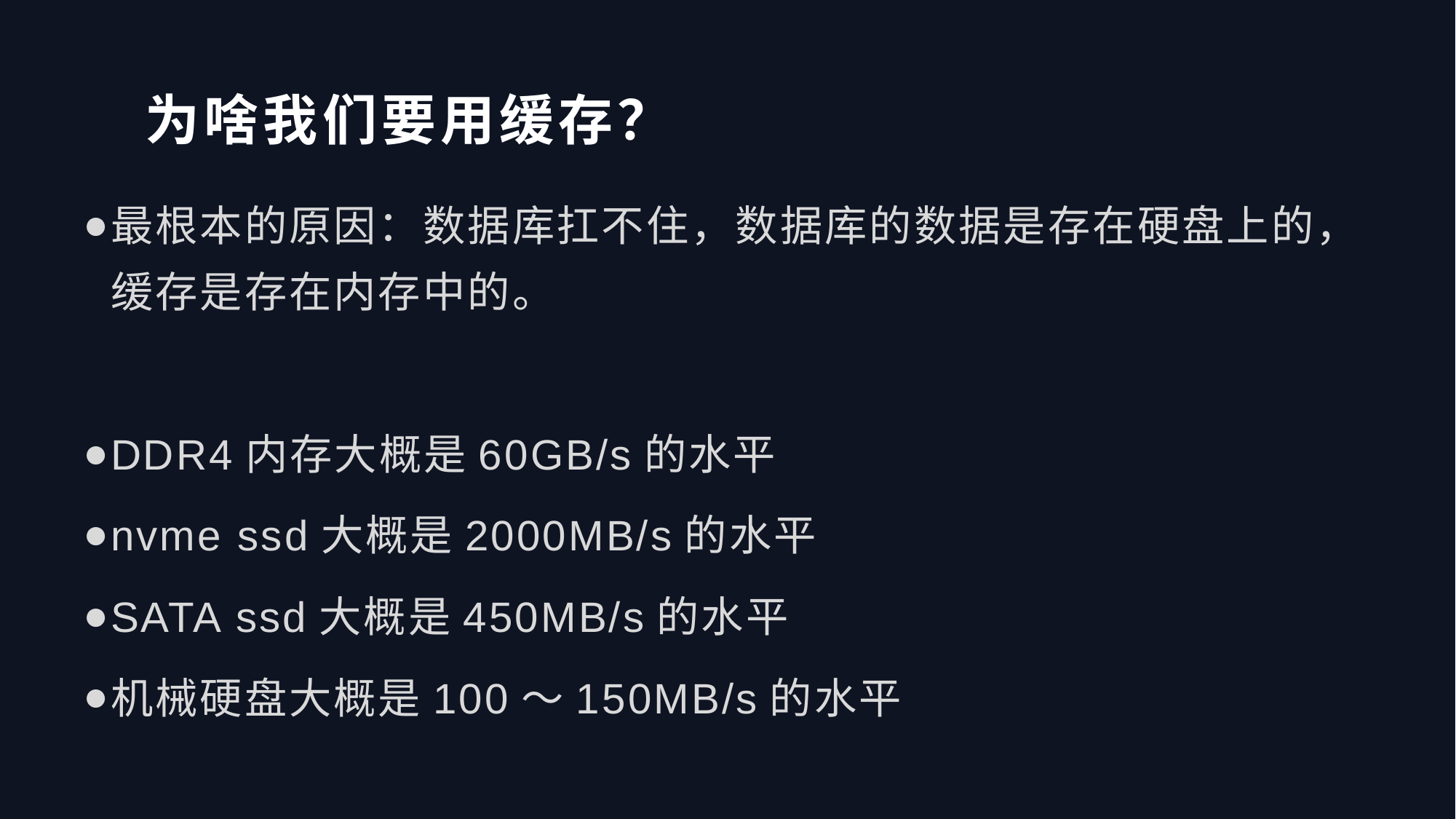

# 为啥我们要用缓存？
最根本的原因：数据库扛不住，数据库的数据是存在硬盘上的，缓存是存在内存中的。

DDR4内存大概是60GB/s的水平
nvme ssd大概是2000MB/s的水平
SATA ssd大概是450MB/s的水平
机械硬盘大概是100～150MB/s的水平